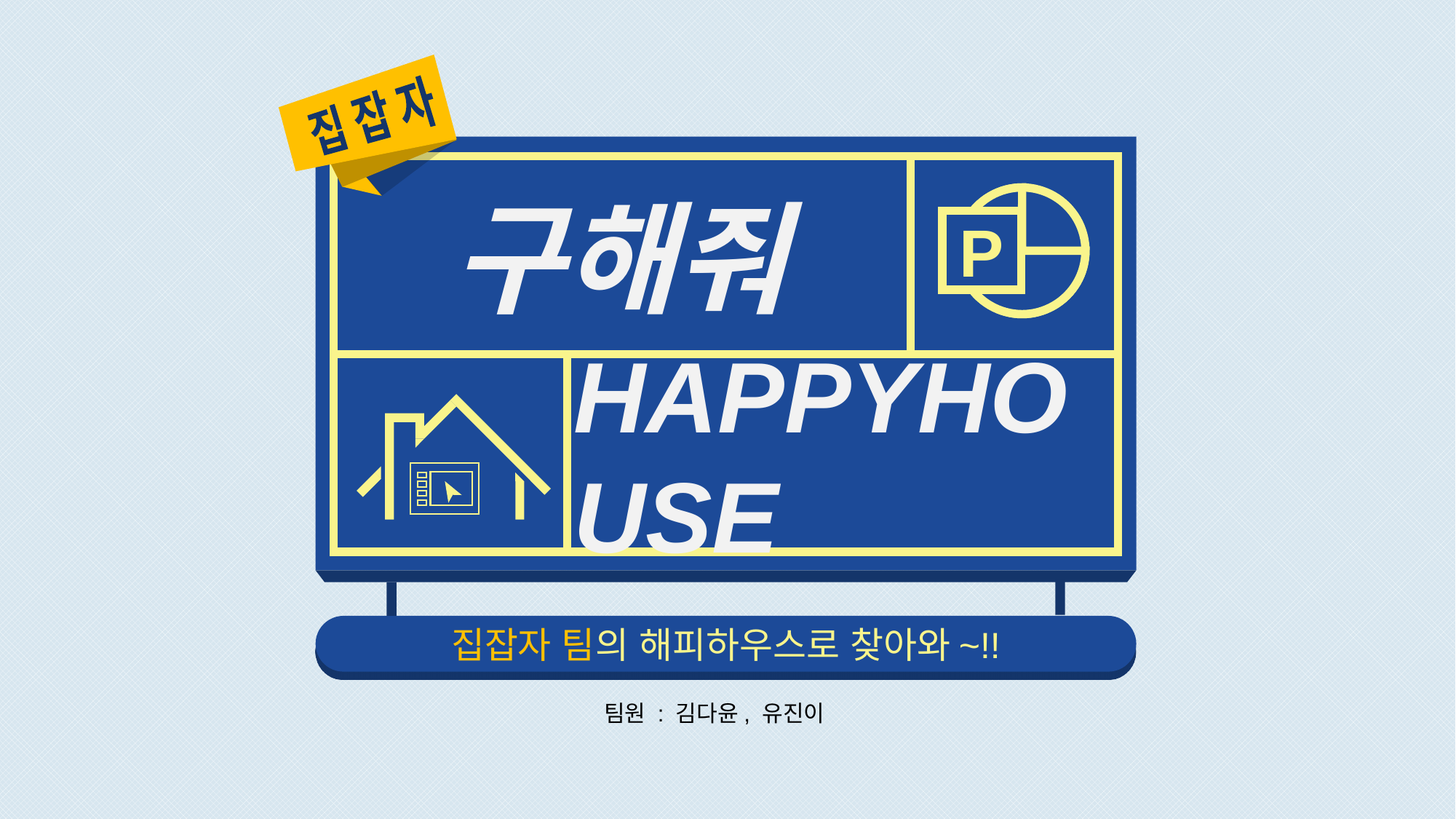

집 잡 자

구해줘

P

HAPPYHOUSE

집잡자 팀의 해피하우스로 찾아와~!!
팀원 : 김다윤, 유진이